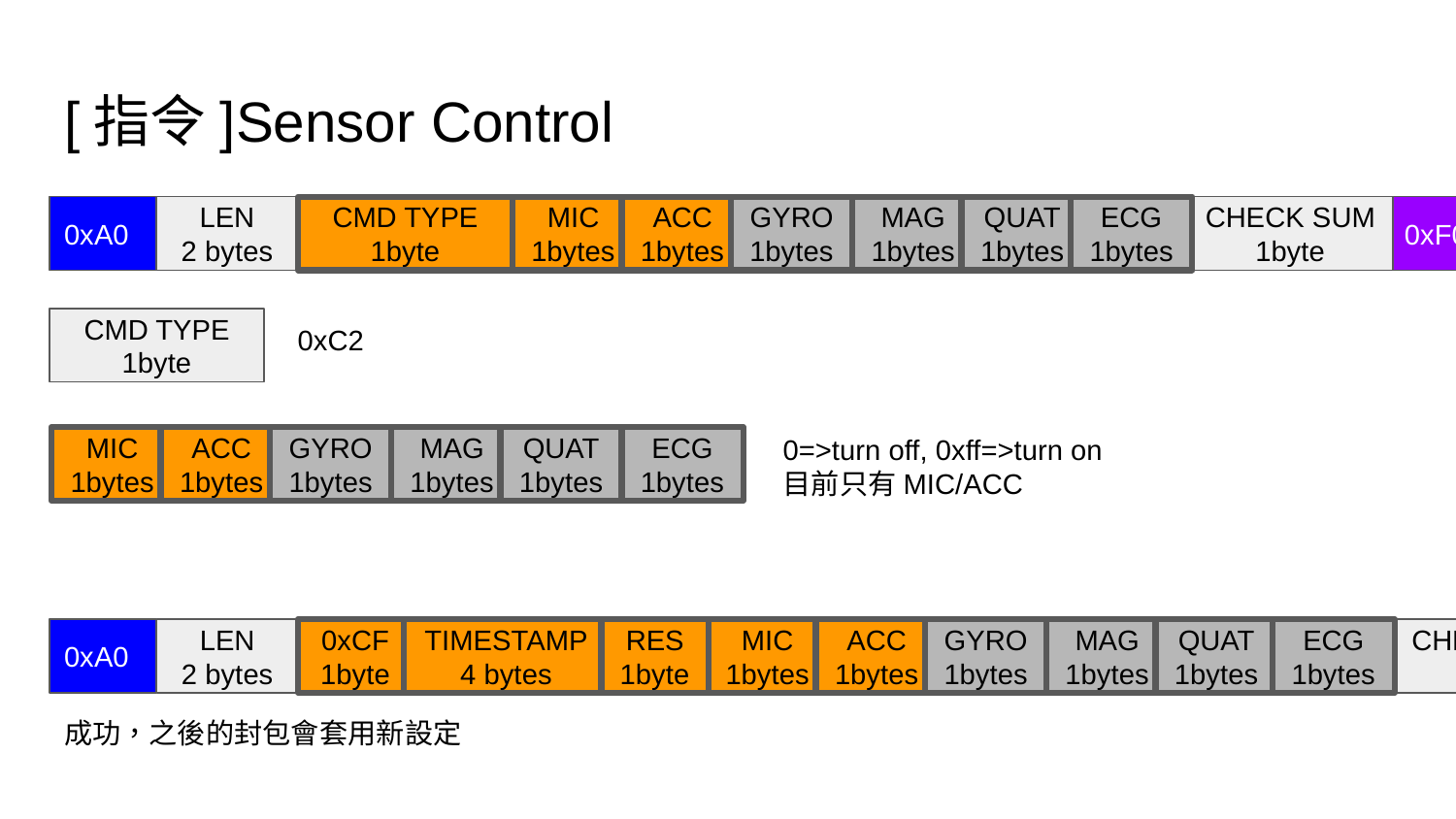

# [指令]Sensor Control
0xA0
LEN
2 bytes
CMD TYPE
1byte
MIC
1bytes
ACC
1bytes
GYRO
1bytes
MAG
1bytes
QUAT
1bytes
ECG
1bytes
CHECK SUM
1byte
0xF0
CMD TYPE
1byte
0xC2
0=>turn off, 0xff=>turn on
目前只有MIC/ACC
MIC
1bytes
ACC
1bytes
GYRO
1bytes
MAG
1bytes
QUAT
1bytes
ECG
1bytes
0xA0
LEN
2 bytes
0xCF
1byte
TIMESTAMP
4 bytes
RES
1byte
MIC
1bytes
ACC
1bytes
GYRO
1bytes
MAG
1bytes
QUAT
1bytes
ECG
1bytes
CHECK SUM
1byte
0xF0
成功，之後的封包會套用新設定